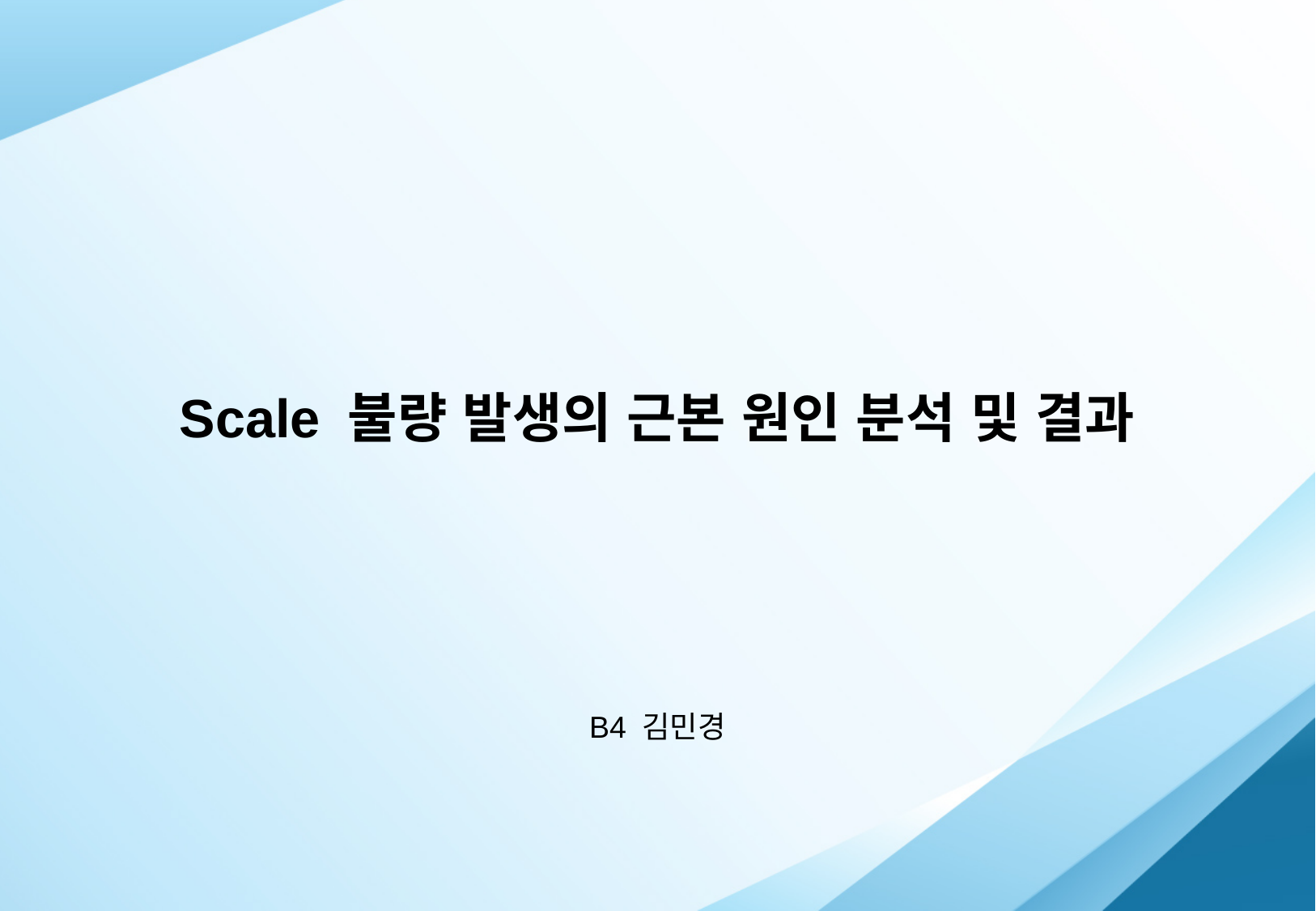

Scale 불량 발생의 근본 원인 분석 및 결과
B4 김민경